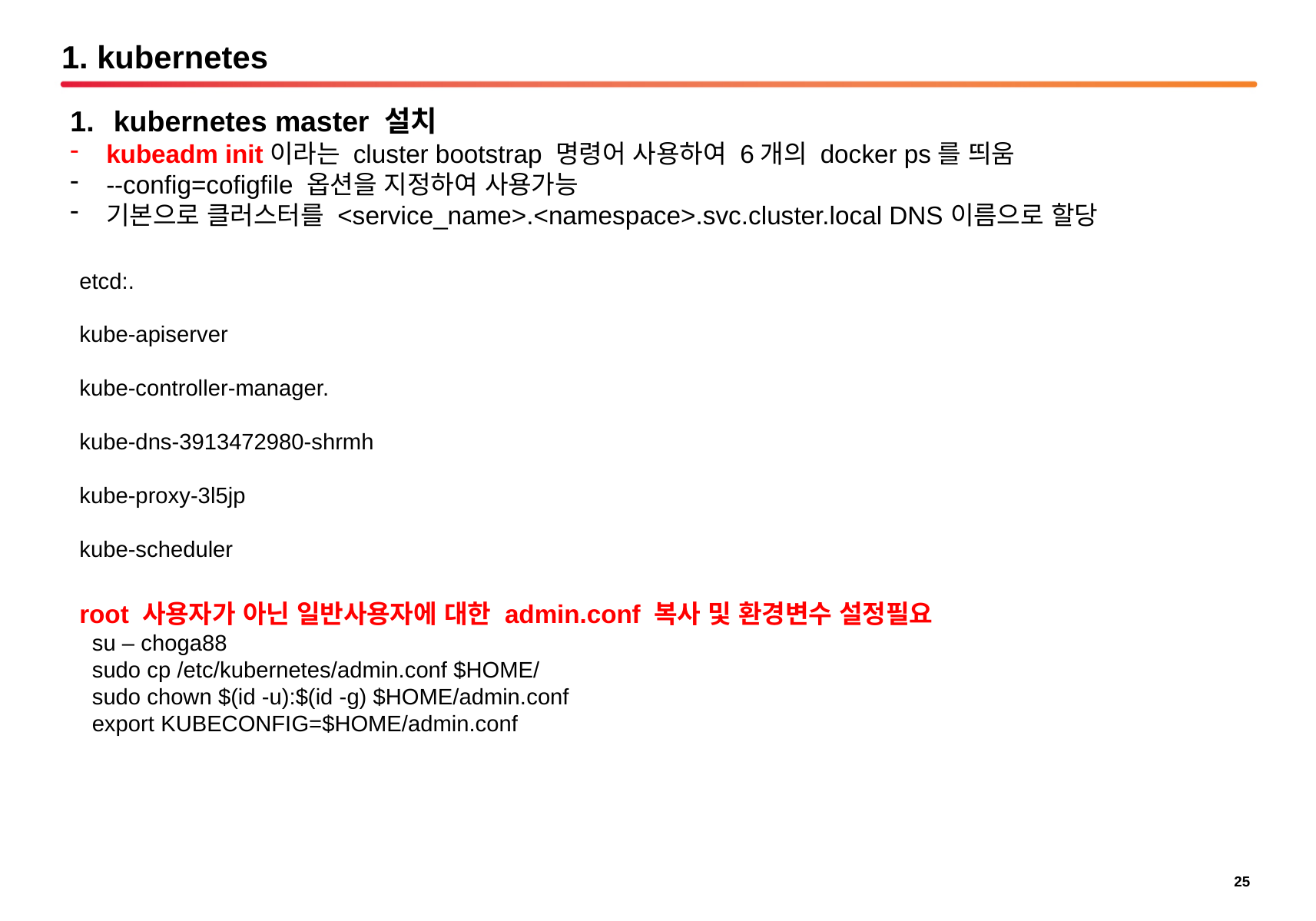

# 1. kubernetes
kubernetes master 설치
kubeadm init이라는 cluster bootstrap 명령어 사용하여 6개의 docker ps를 띄움
--config=cofigfile 옵션을 지정하여 사용가능
기본으로 클러스터를 <service_name>.<namespace>.svc.cluster.local DNS이름으로 할당

etcd:.

kube-apiserver

kube-controller-manager.

kube-dns-3913472980-shrmh

kube-proxy-3l5jp

kube-scheduler
root 사용자가 아닌 일반사용자에 대한 admin.conf 복사 및 환경변수 설정필요
  su – choga88
  sudo cp /etc/kubernetes/admin.conf $HOME/
  sudo chown $(id -u):$(id -g) $HOME/admin.conf
  export KUBECONFIG=$HOME/admin.conf